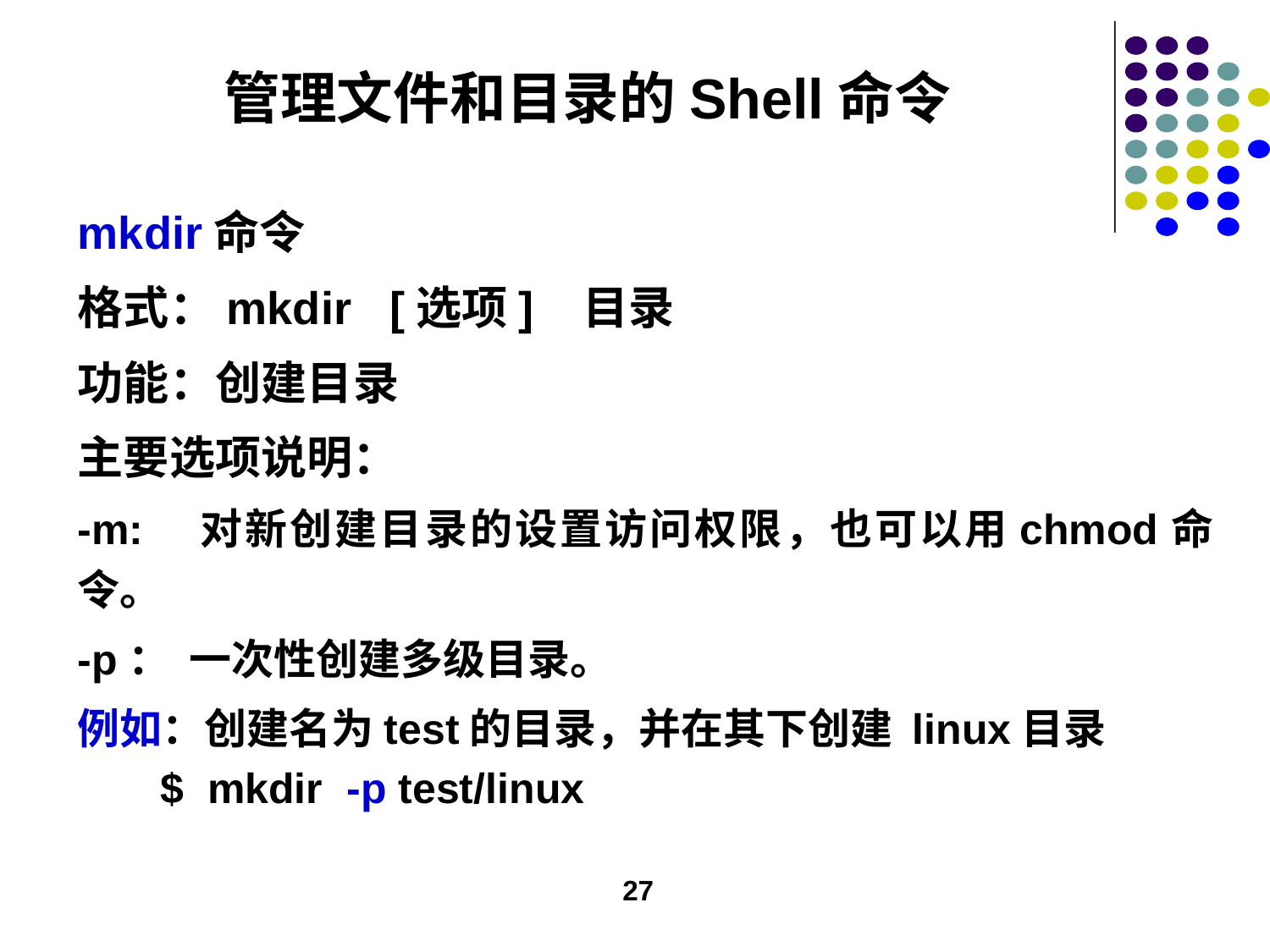

# 管理文件和目录的Shell命令
mkdir命令
格式：mkdir   [选项]   目录
功能：创建目录
主要选项说明：
-m:   对新创建目录的设置访问权限，也可以用chmod命令。
-p：  一次性创建多级目录。
例如：创建名为test的目录，并在其下创建 linux目录
       $  mkdir  -p test/linux

27